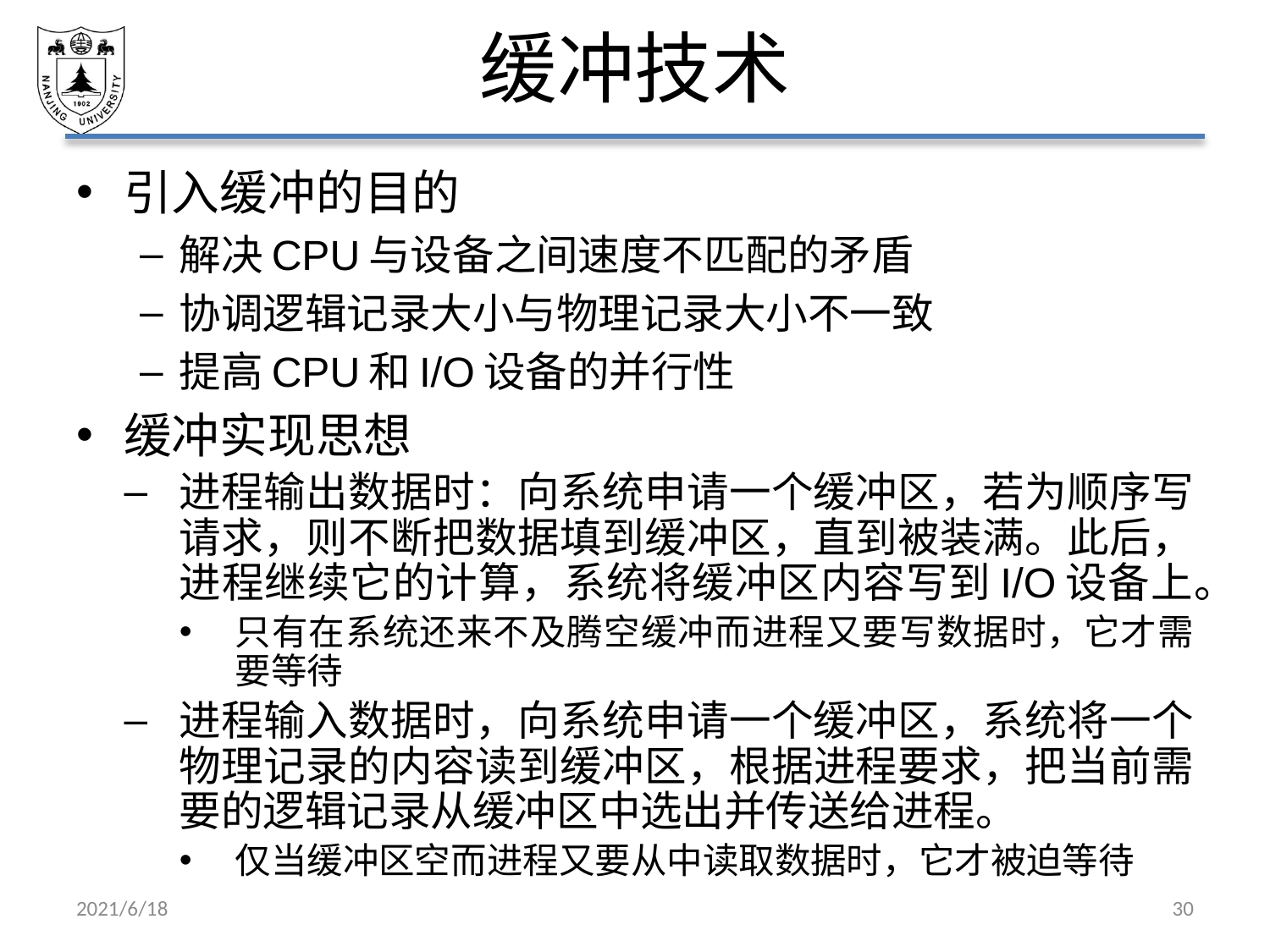

# 缓冲技术
引入缓冲的目的
解决CPU与设备之间速度不匹配的矛盾
协调逻辑记录大小与物理记录大小不一致
提高CPU和I/O设备的并行性
缓冲实现思想
进程输出数据时：向系统申请一个缓冲区，若为顺序写请求，则不断把数据填到缓冲区，直到被装满。此后，进程继续它的计算，系统将缓冲区内容写到I/O设备上。
只有在系统还来不及腾空缓冲而进程又要写数据时，它才需要等待
进程输入数据时，向系统申请一个缓冲区，系统将一个物理记录的内容读到缓冲区，根据进程要求，把当前需要的逻辑记录从缓冲区中选出并传送给进程。
仅当缓冲区空而进程又要从中读取数据时，它才被迫等待
2021/6/18
30